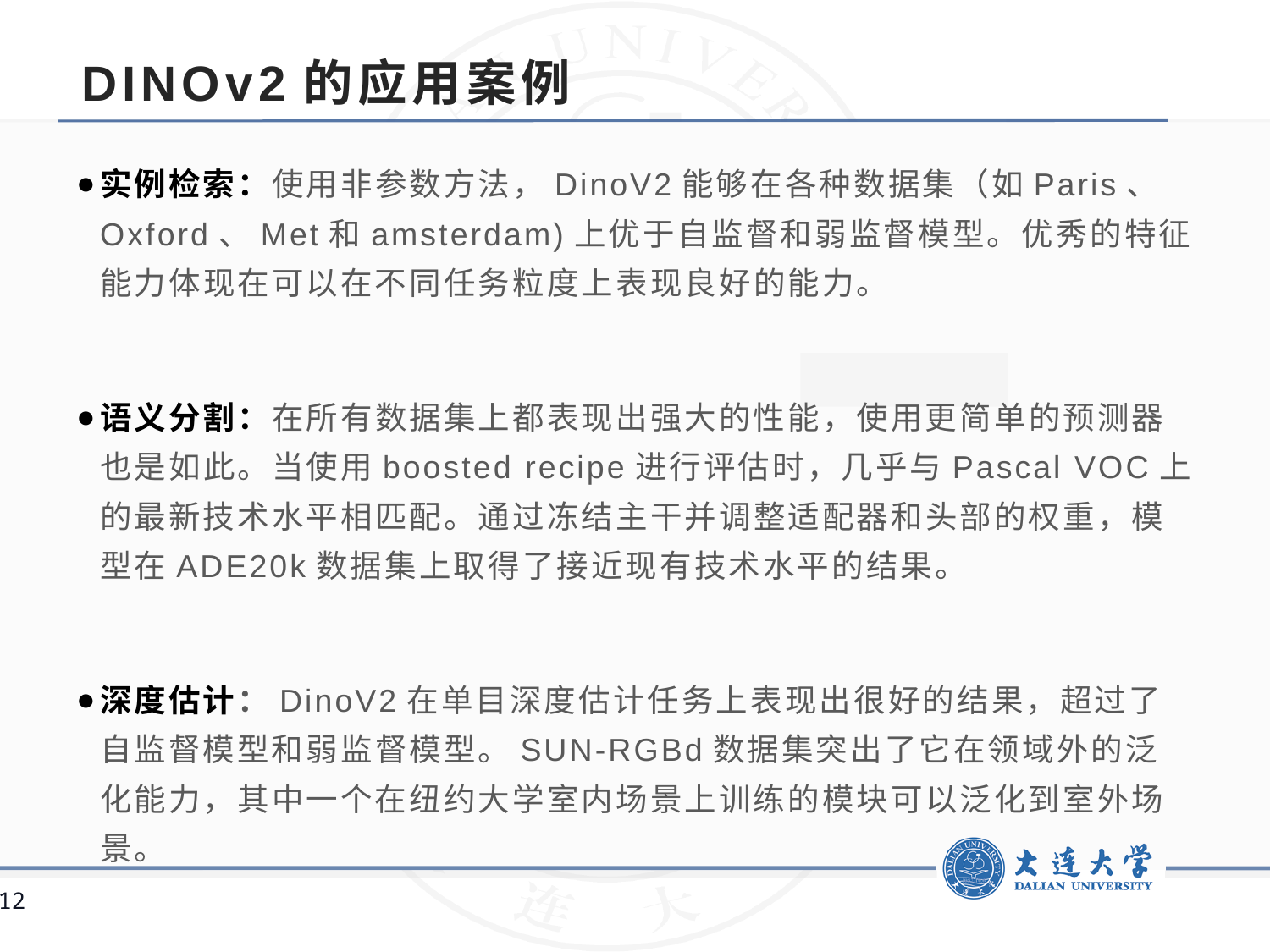

# DINOv2的应用案例
实例检索：使用非参数方法，DinoV2能够在各种数据集（如Paris、Oxford、Met和amsterdam)上优于自监督和弱监督模型。优秀的特征能力体现在可以在不同任务粒度上表现良好的能力。

语义分割：在所有数据集上都表现出强大的性能，使用更简单的预测器也是如此。当使用boosted recipe进行评估时，几乎与Pascal VOC上的最新技术水平相匹配。通过冻结主干并调整适配器和头部的权重，模型在ADE20k数据集上取得了接近现有技术水平的结果。

深度估计：DinoV2在单目深度估计任务上表现出很好的结果，超过了自监督模型和弱监督模型。SUN-RGBd数据集突出了它在领域外的泛化能力，其中一个在纽约大学室内场景上训练的模块可以泛化到室外场景。